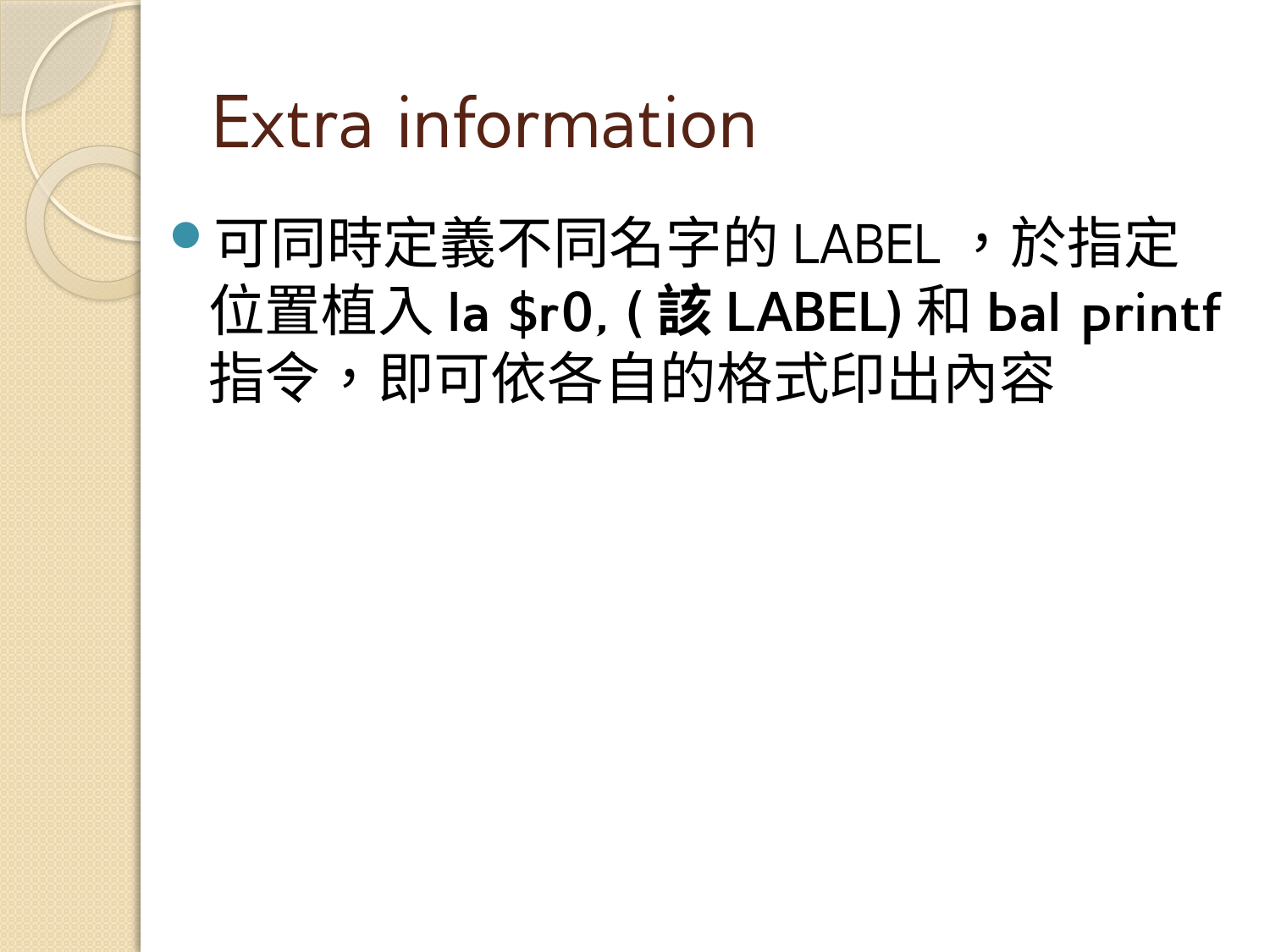

# Extra information
可同時定義不同名字的LABEL，於指定位置植入la $r0, (該LABEL)和bal printf指令，即可依各自的格式印出內容